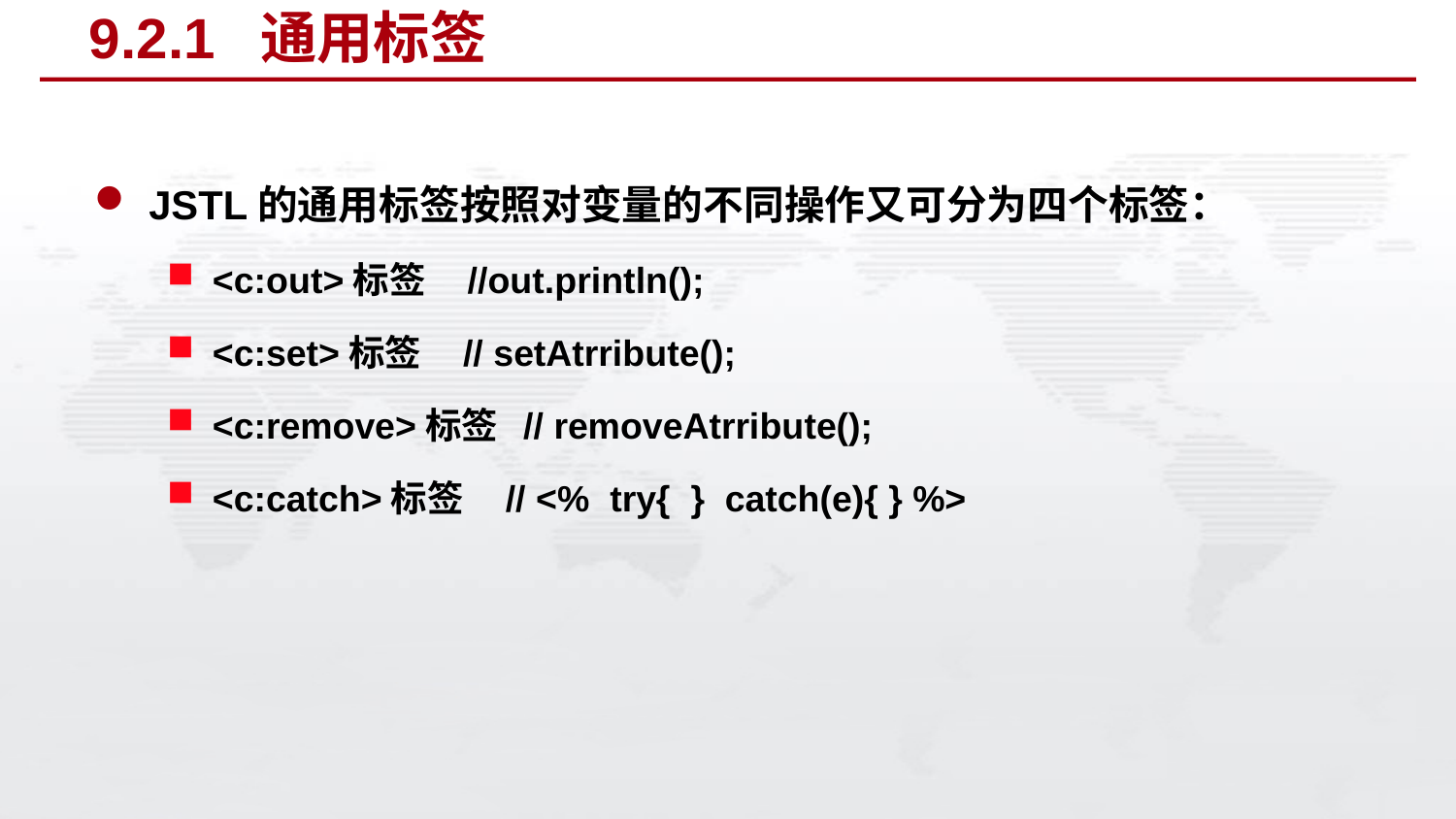

# 9.2.1  通用标签
JSTL的通用标签按照对变量的不同操作又可分为四个标签：
<c:out>标签    //out.println();
<c:set>标签    // setAtrribute();
<c:remove>标签  // removeAtrribute();
<c:catch>标签    // <%  try{  }  catch(e){ } %>